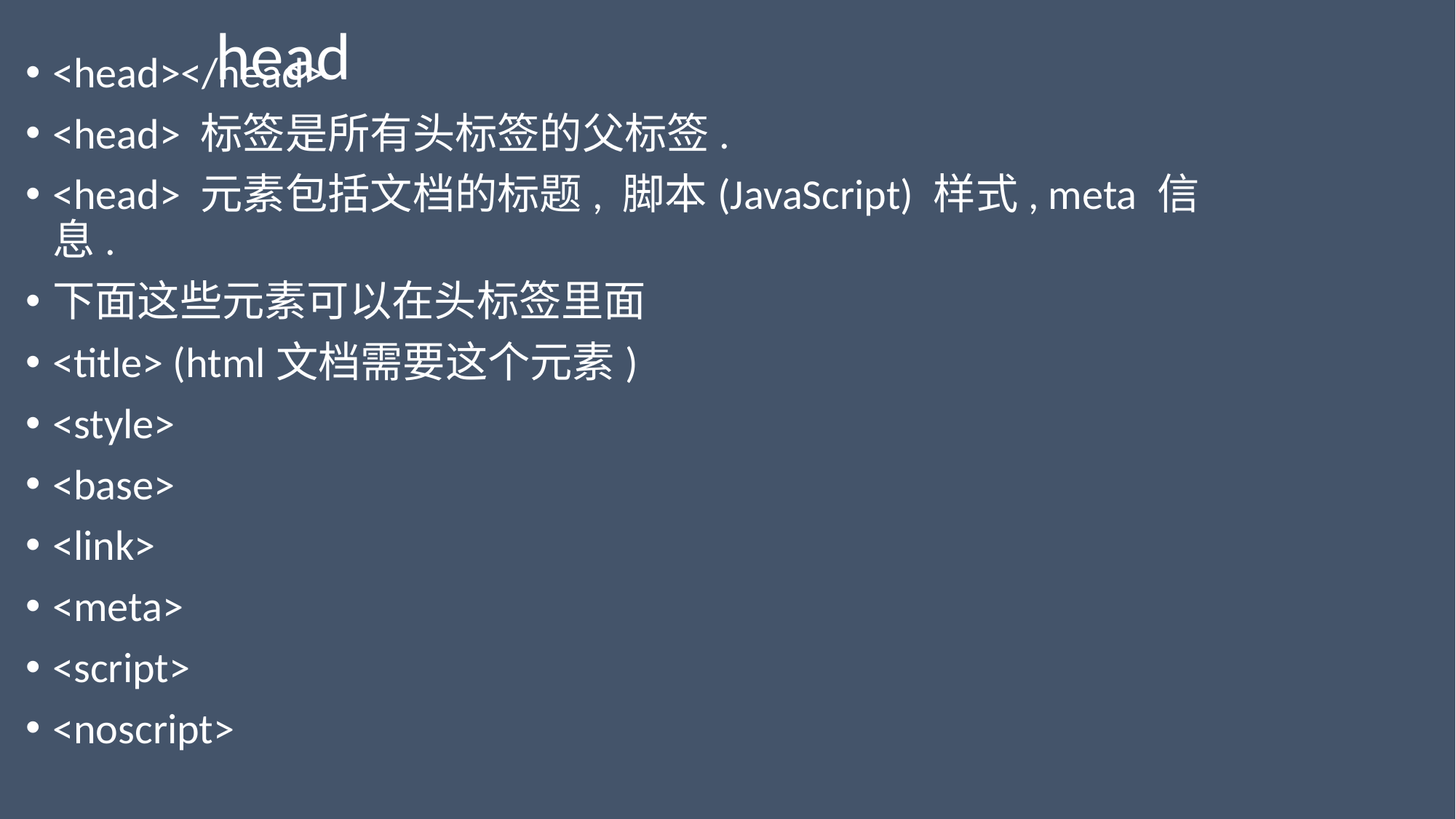

# head
<head></head>
<head> 标签是所有头标签的父标签.
<head> 元素包括文档的标题, 脚本(JavaScript) 样式, meta 信息.
下面这些元素可以在头标签里面
<title> (html文档需要这个元素)
<style>
<base>
<link>
<meta>
<script>
<noscript>